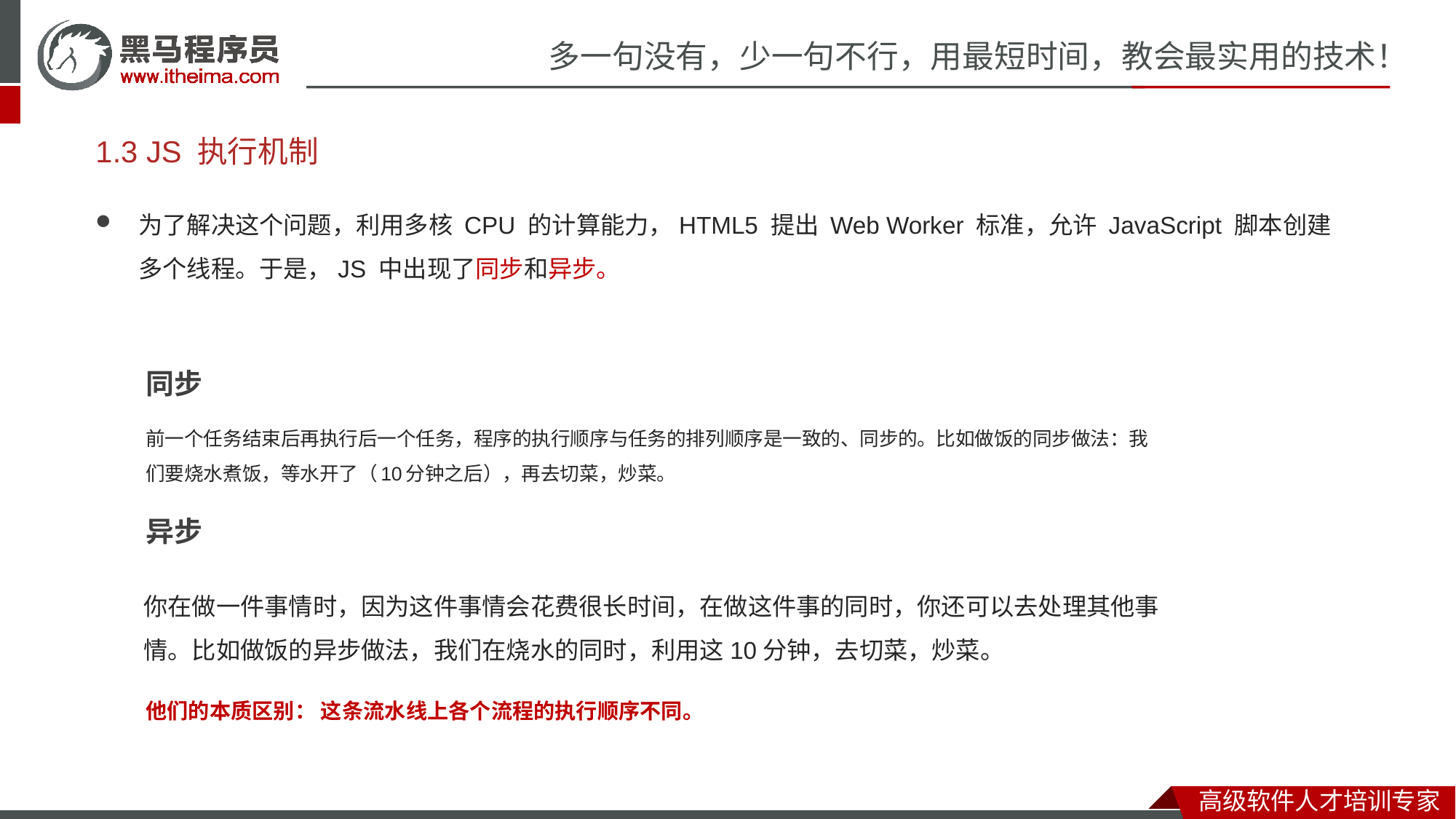

# 1.3 JS 执行机制
为了解决这个问题，利用多核 CPU 的计算能力，HTML5 提出 Web Worker 标准，允许 JavaScript 脚本创建多个线程。于是，JS 中出现了同步和异步。
同步
前一个任务结束后再执行后一个任务，程序的执行顺序与任务的排列顺序是一致的、同步的。比如做饭的同步做法：我们要烧水煮饭，等水开了（10分钟之后），再去切菜，炒菜。
异步
你在做一件事情时，因为这件事情会花费很长时间，在做这件事的同时，你还可以去处理其他事情。比如做饭的异步做法，我们在烧水的同时，利用这10分钟，去切菜，炒菜。
他们的本质区别： 这条流水线上各个流程的执行顺序不同。